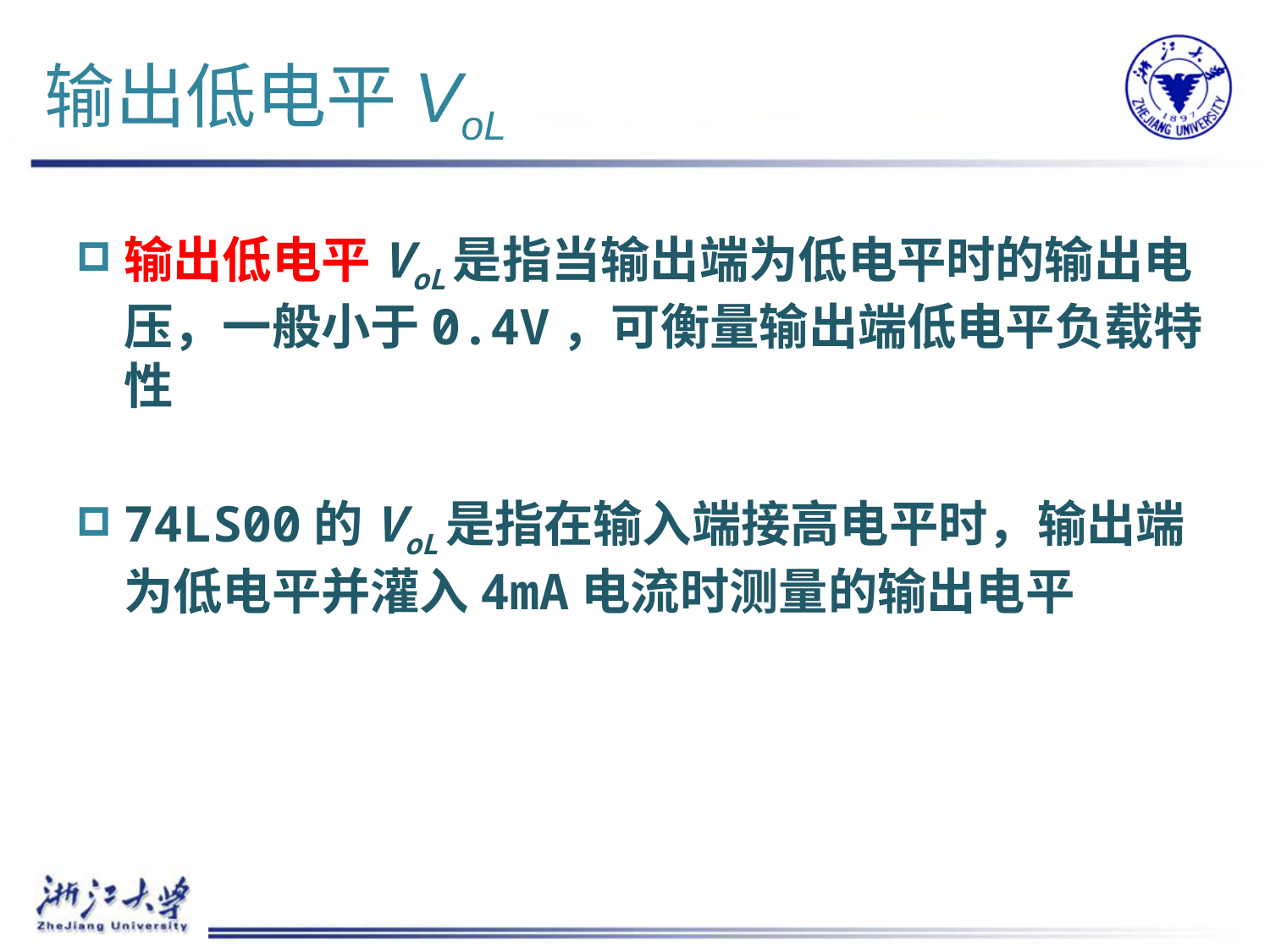

# 输出低电平VoL
输出低电平VoL是指当输出端为低电平时的输出电压，一般小于0.4V，可衡量输出端低电平负载特性

74LS00的VoL是指在输入端接高电平时，输出端为低电平并灌入4mA电流时测量的输出电平